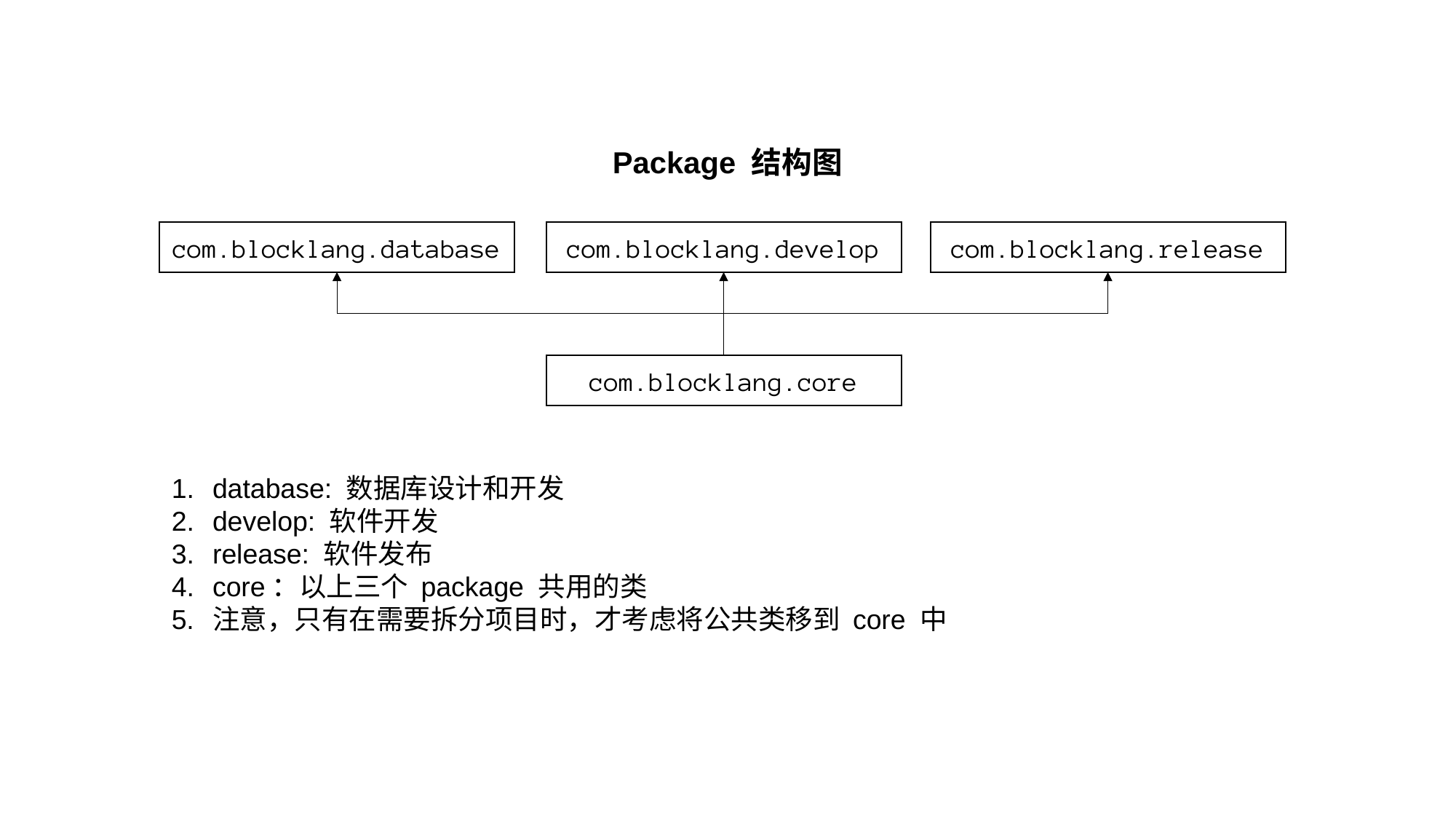

Package 结构图
com.blocklang.database
com.blocklang.develop
com.blocklang.release
com.blocklang.core
database: 数据库设计和开发
develop: 软件开发
release: 软件发布
core：以上三个 package 共用的类
注意，只有在需要拆分项目时，才考虑将公共类移到 core 中